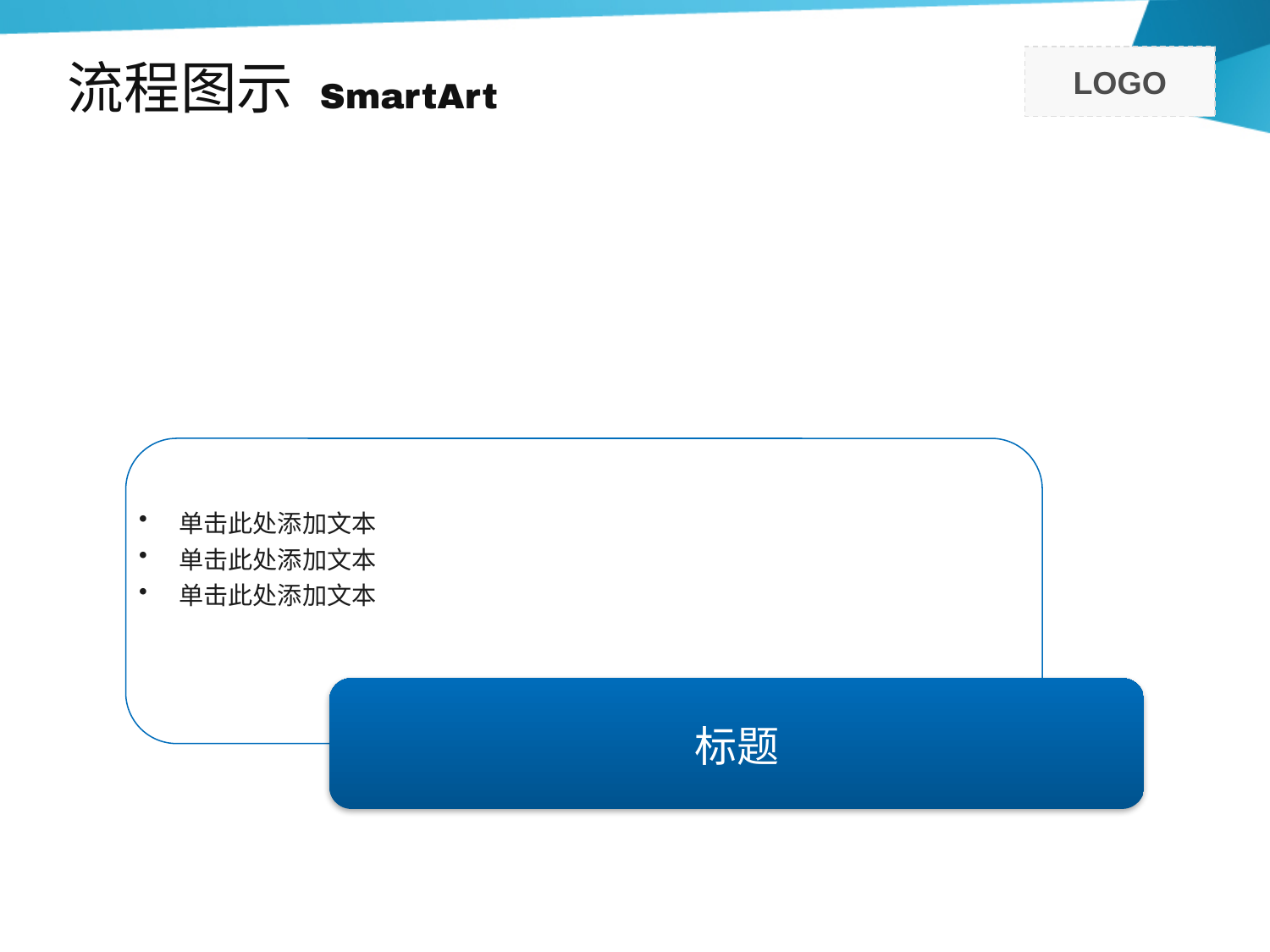

# 流程图示 SmartArt
标题
单击此处添加文本
单击此处添加文本
标题
单击此处添加文本
单击此处添加文本
标题
单击此处添加文本
单击此处添加文本
单击此处添加文本
单击此处添加文本
单击此处添加文本